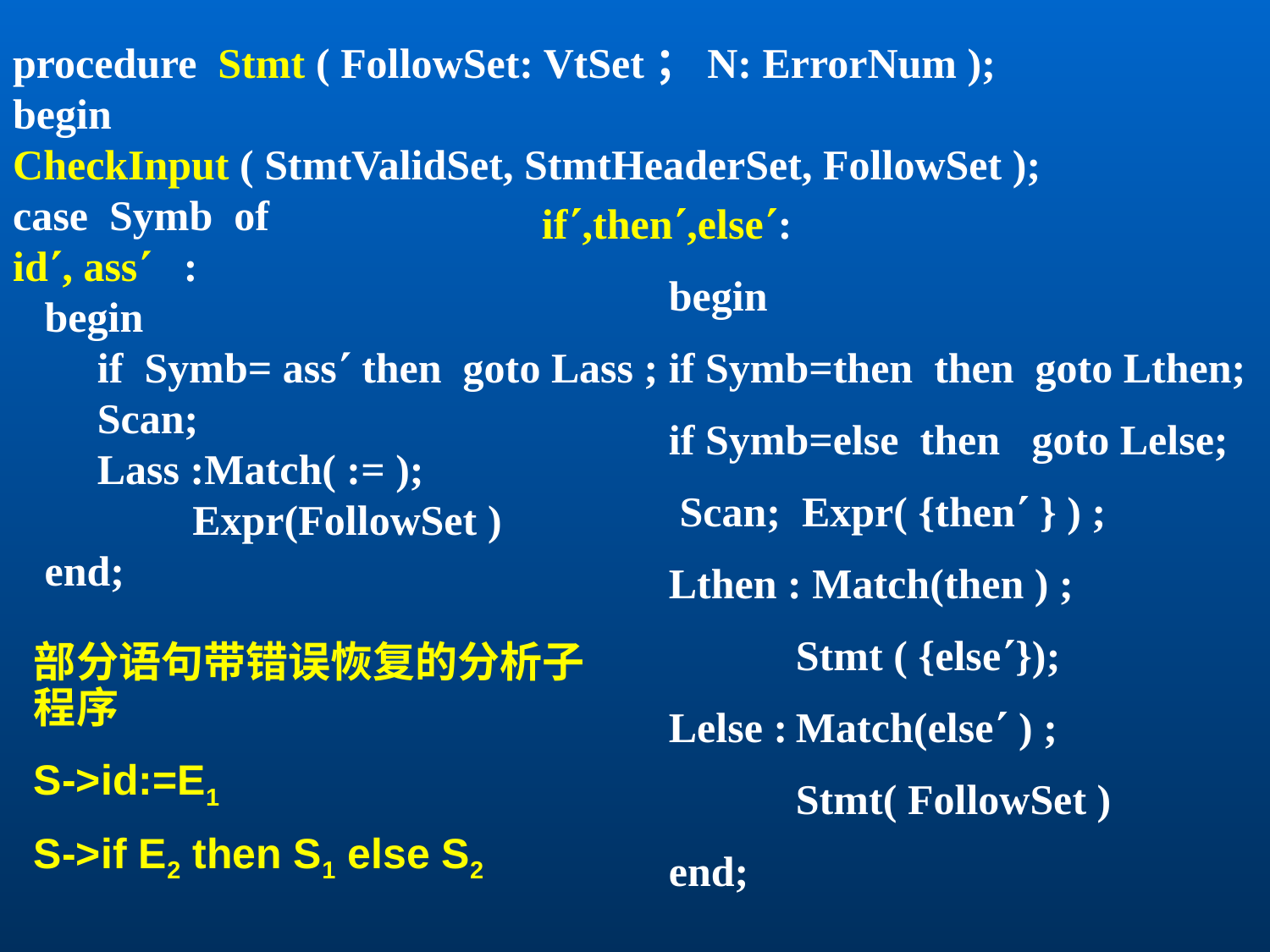

procedure  Stmt ( FollowSet: VtSet；N: ErrorNum );
begin
CheckInput ( StmtValidSet, StmtHeaderSet, FollowSet );
case  Symb  of
id′, ass′   :
	begin
		if  Symb= ass′ then  goto Lass ;
		Scan;
		Lass :Match( := );
			     Expr(FollowSet )
	end;
if′,then′,else′:
	begin
	if Symb=then  then  goto Lthen;
	if Symb=else  then   goto Lelse;
	 Scan;  Expr( {then′ } ) ;
	Lthen : Match(then ) ;
		Stmt ( {else′});
	Lelse :	Match(else′ ) ;
		Stmt( FollowSet )
	end;
部分语句带错误恢复的分析子程序
S->id:=E1
S->if E2 then S1 else S2